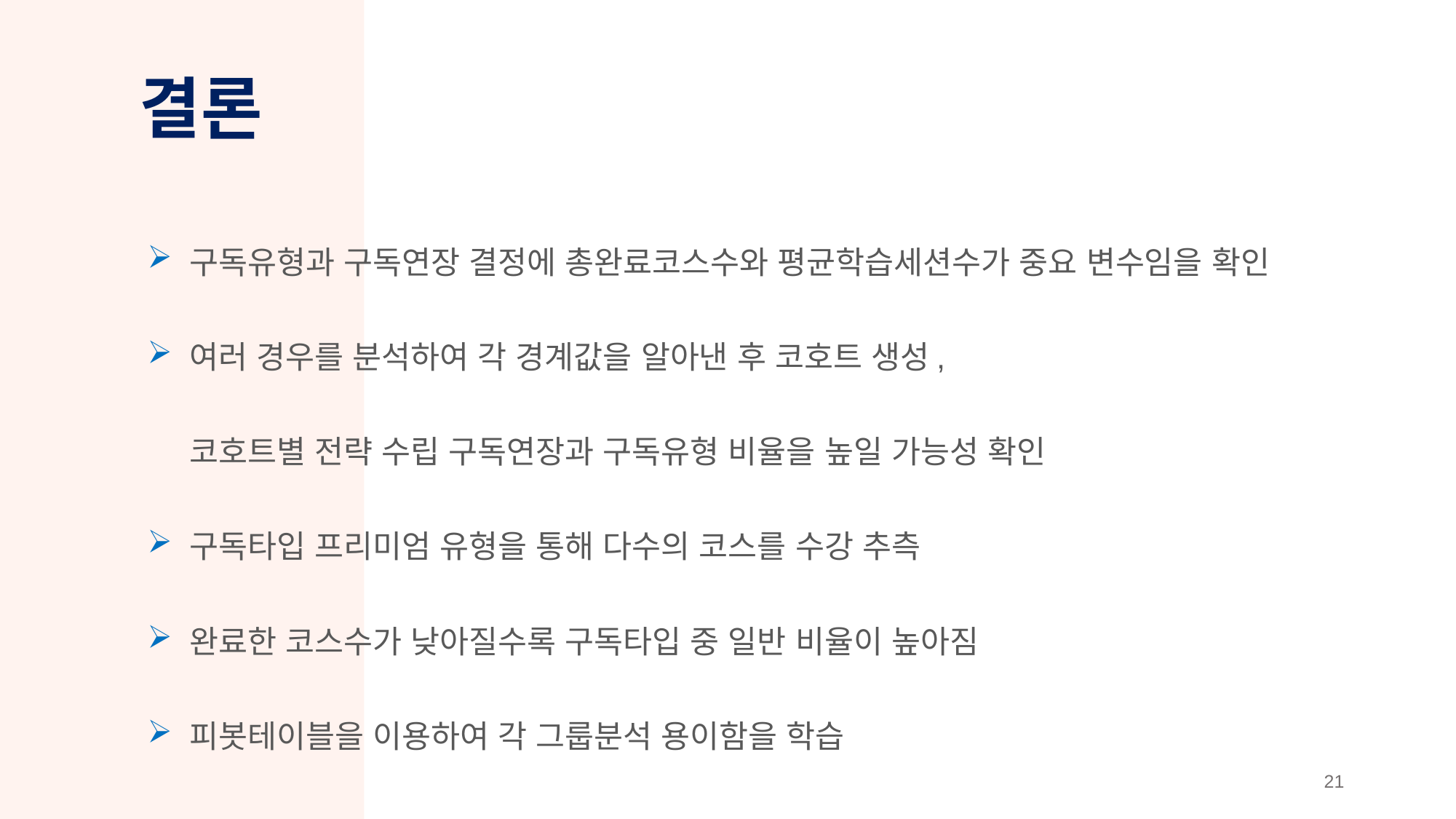

# 결론
구독유형과 구독연장 결정에 총완료코스수와 평균학습세션수가 중요 변수임을 확인
여러 경우를 분석하여 각 경계값을 알아낸 후 코호트 생성,
코호트별 전략 수립 구독연장과 구독유형 비율을 높일 가능성 확인
구독타입 프리미엄 유형을 통해 다수의 코스를 수강 추측
완료한 코스수가 낮아질수록 구독타입 중 일반 비율이 높아짐
피봇테이블을 이용하여 각 그룹분석 용이함을 학습
21